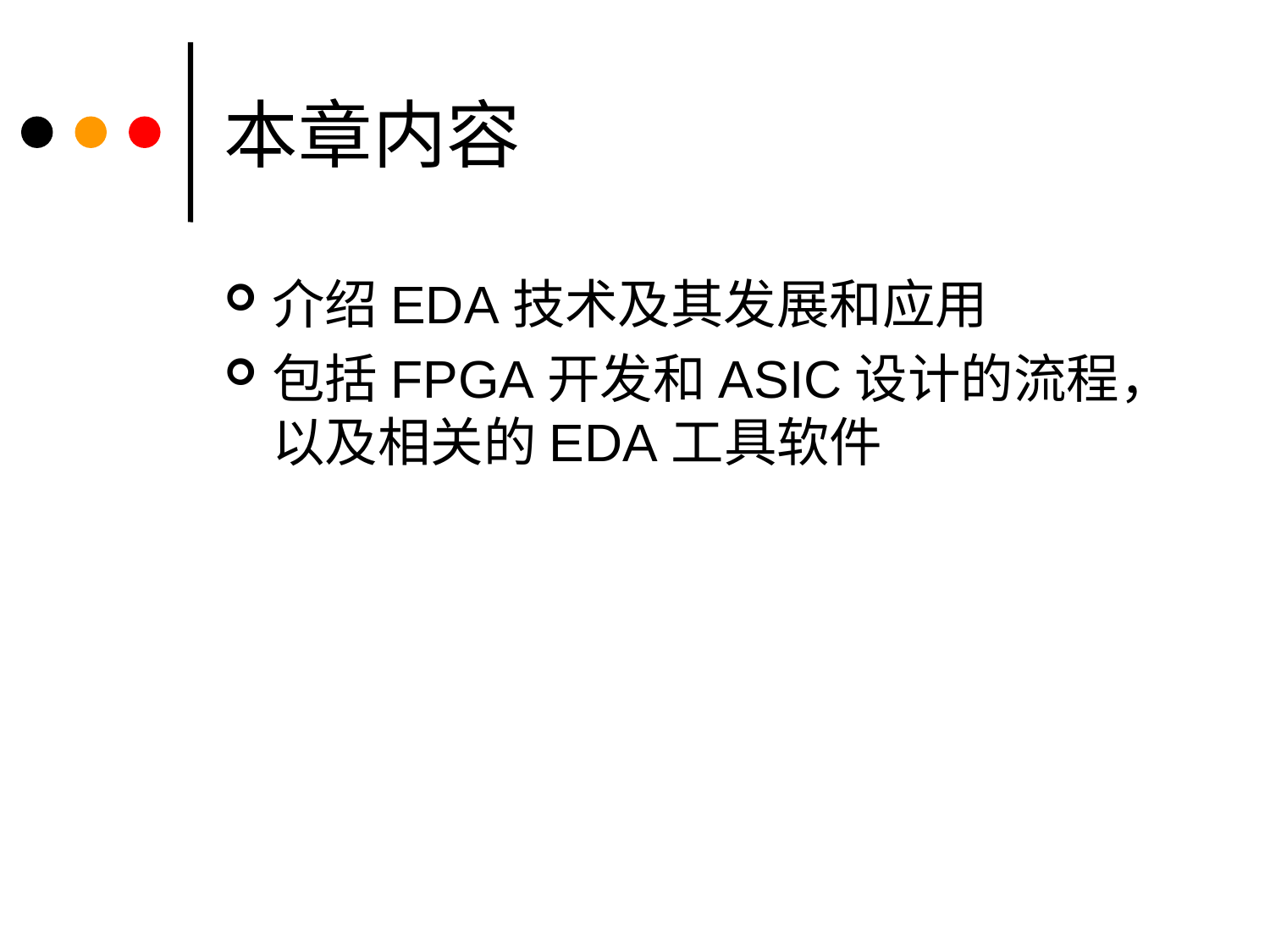

# 本章内容
介绍EDA技术及其发展和应用
包括FPGA开发和ASIC设计的流程，以及相关的EDA工具软件